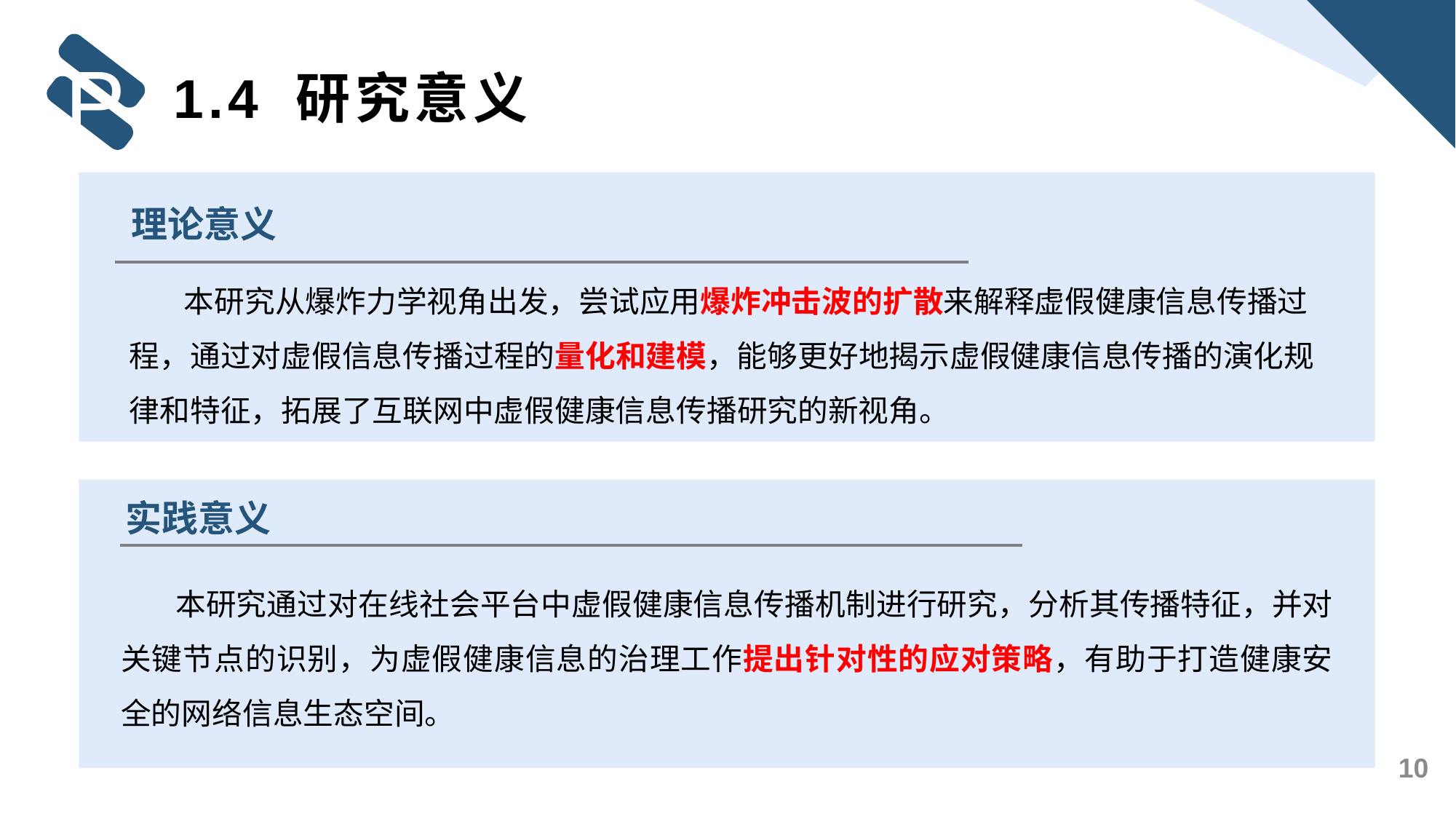

P

1.4 研究意义

理论意义
本研究从爆炸力学视角出发，尝试应用爆炸冲击波的扩散来解释虚假健康信息传播过程，通过对虚假信息传播过程的量化和建模，能够更好地揭示虚假健康信息传播的演化规律和特征，拓展了互联网中虚假健康信息传播研究的新视角。

实践意义
本研究通过对在线社会平台中虚假健康信息传播机制进行研究，分析其传播特征，并对关键节点的识别，为虚假健康信息的治理工作提出针对性的应对策略，有助于打造健康安全的网络信息生态空间。
10